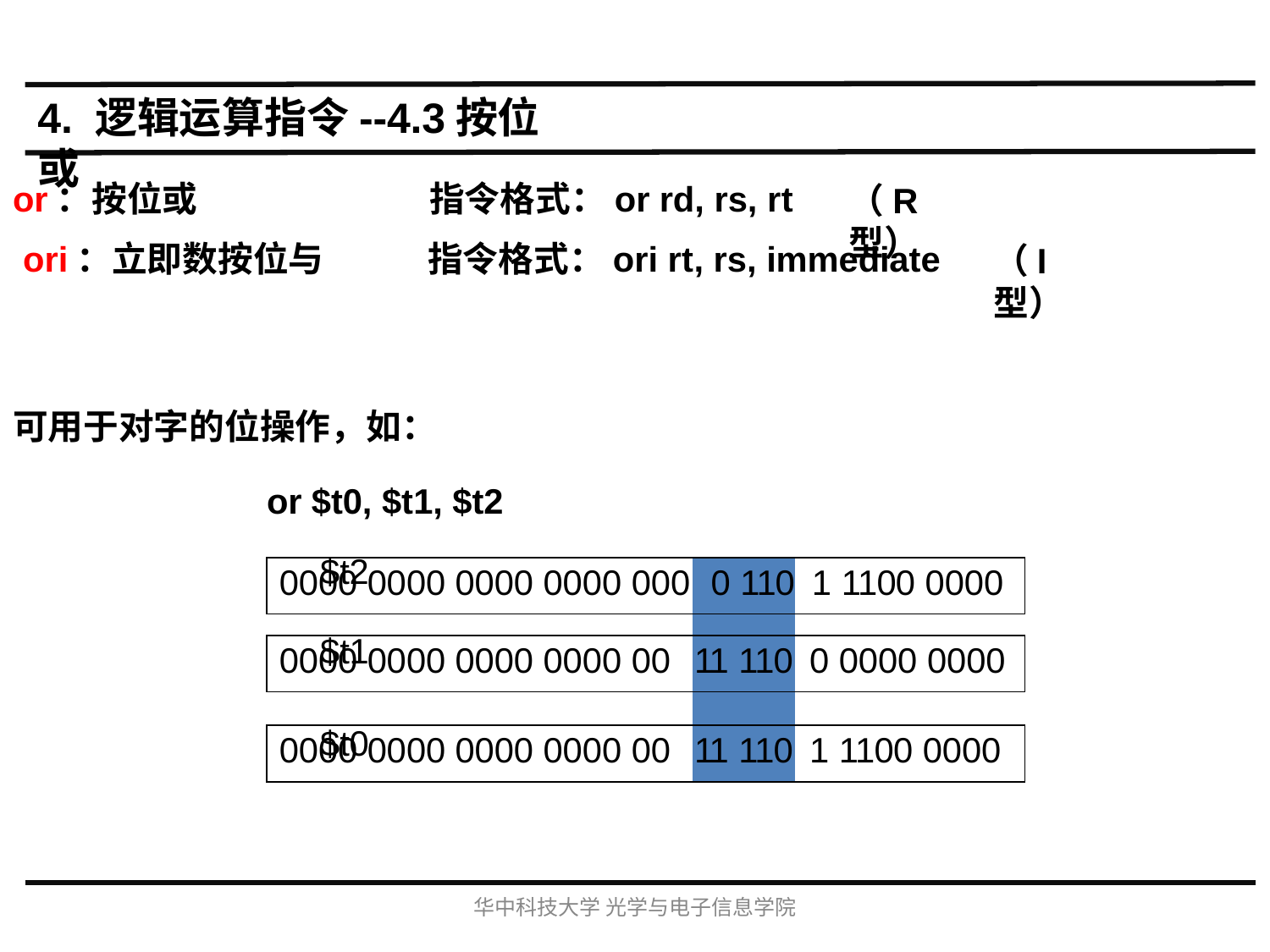

# 4. 逻辑运算指令--4.3按位或
or：按位或	指令格式：or rd, rs, rt  ori：立即数按位与
（R型）
指令格式：ori rt, rs, immediate
（I型）
可用于对字的位操作，如：
or $t0, $t1, $t2

$t2

$t1

$t0
| 0000 0000 0000 0000 000 | 0 110 | 1 1100 0000 |
| --- | --- | --- |
|  |  |  |
| 0000 0000 0000 0000 00 | 11 110 | 0 0000 0000 |
|  |  |  |
| 0000 0000 0000 0000 00 | 11 110 | 1 1100 0000 |
华中科技大学光学与电子信息学院